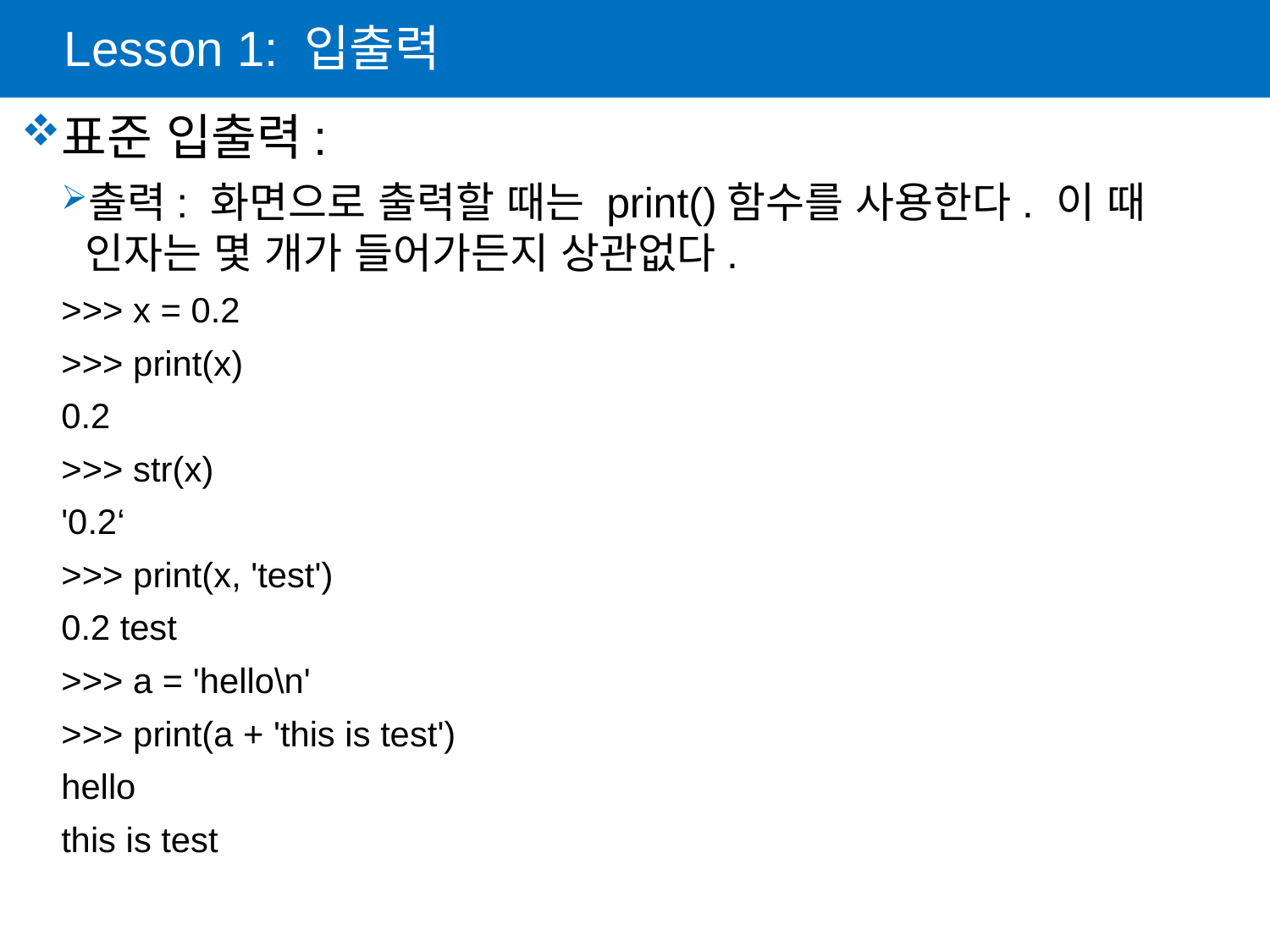

# Lesson 1: 입출력
표준 입출력:
출력: 화면으로 출력할 때는 print()함수를 사용한다. 이 때 인자는 몇 개가 들어가든지 상관없다.
>>> x = 0.2
>>> print(x)
0.2
>>> str(x)
'0.2‘
>>> print(x, 'test')
0.2 test
>>> a = 'hello\n'
>>> print(a + 'this is test')
hello
this is test